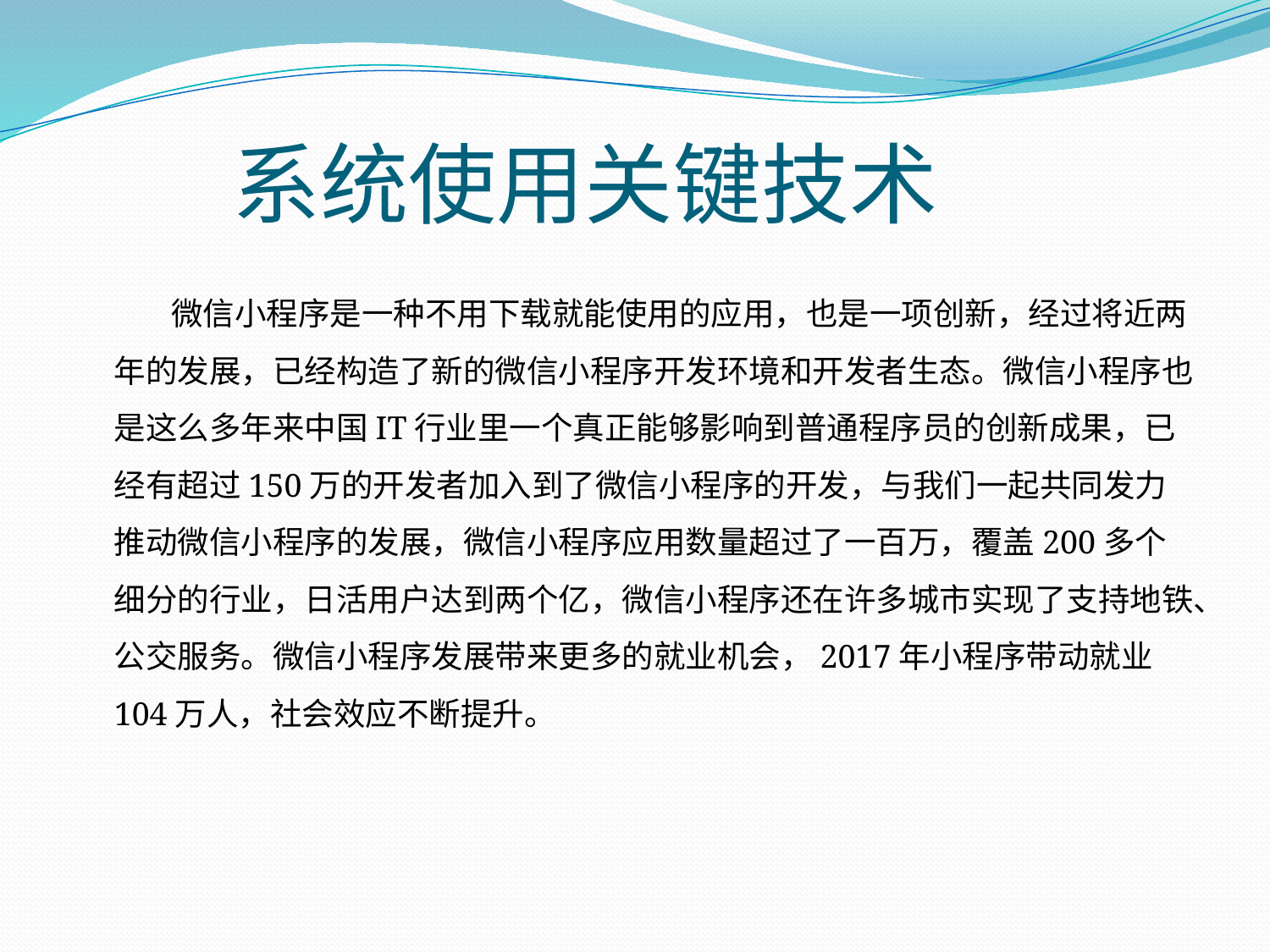

# 系统使用关键技术
　　　微信小程序是一种不用下载就能使用的应用，也是一项创新，经过将近两年的发展，已经构造了新的微信小程序开发环境和开发者生态。微信小程序也是这么多年来中国IT行业里一个真正能够影响到普通程序员的创新成果，已经有超过150万的开发者加入到了微信小程序的开发，与我们一起共同发力推动微信小程序的发展，微信小程序应用数量超过了一百万，覆盖200多个细分的行业，日活用户达到两个亿，微信小程序还在许多城市实现了支持地铁、公交服务。微信小程序发展带来更多的就业机会，2017年小程序带动就业104万人，社会效应不断提升。